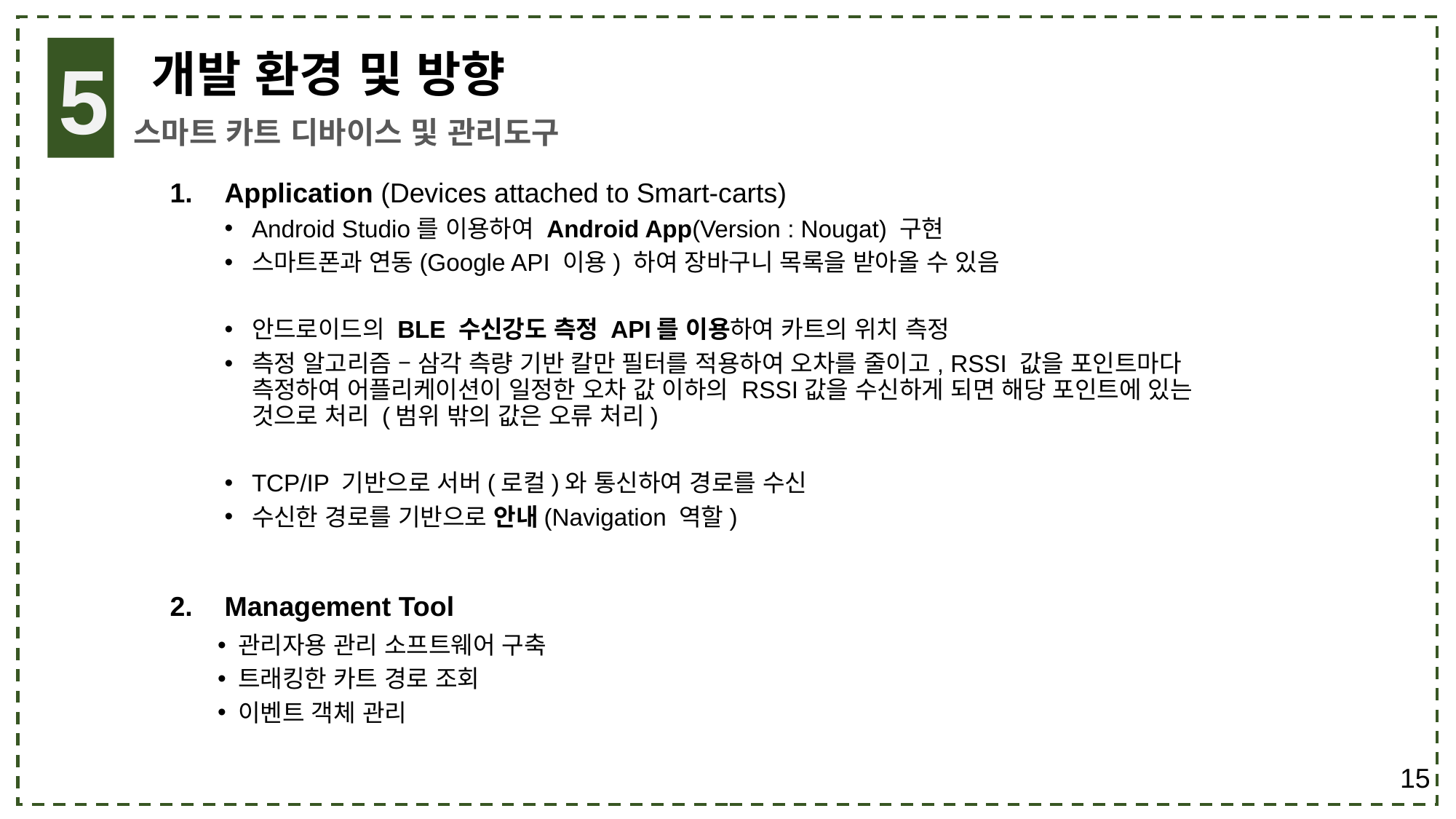

5
개발 환경 및 방향
스마트 카트 디바이스 및 관리도구
Application (Devices attached to Smart-carts)
Android Studio를 이용하여 Android App(Version : Nougat) 구현
스마트폰과 연동(Google API 이용) 하여 장바구니 목록을 받아올 수 있음

안드로이드의 BLE 수신강도 측정 API를 이용하여 카트의 위치 측정
측정 알고리즘 – 삼각 측량 기반 칼만 필터를 적용하여 오차를 줄이고, RSSI 값을 포인트마다 측정하여 어플리케이션이 일정한 오차 값 이하의 RSSI값을 수신하게 되면 해당 포인트에 있는 것으로 처리 (범위 밖의 값은 오류 처리)

TCP/IP 기반으로 서버(로컬)와 통신하여 경로를 수신
수신한 경로를 기반으로 안내(Navigation 역할)

Management Tool
관리자용 관리 소프트웨어 구축
트래킹한 카트 경로 조회
이벤트 객체 관리
15